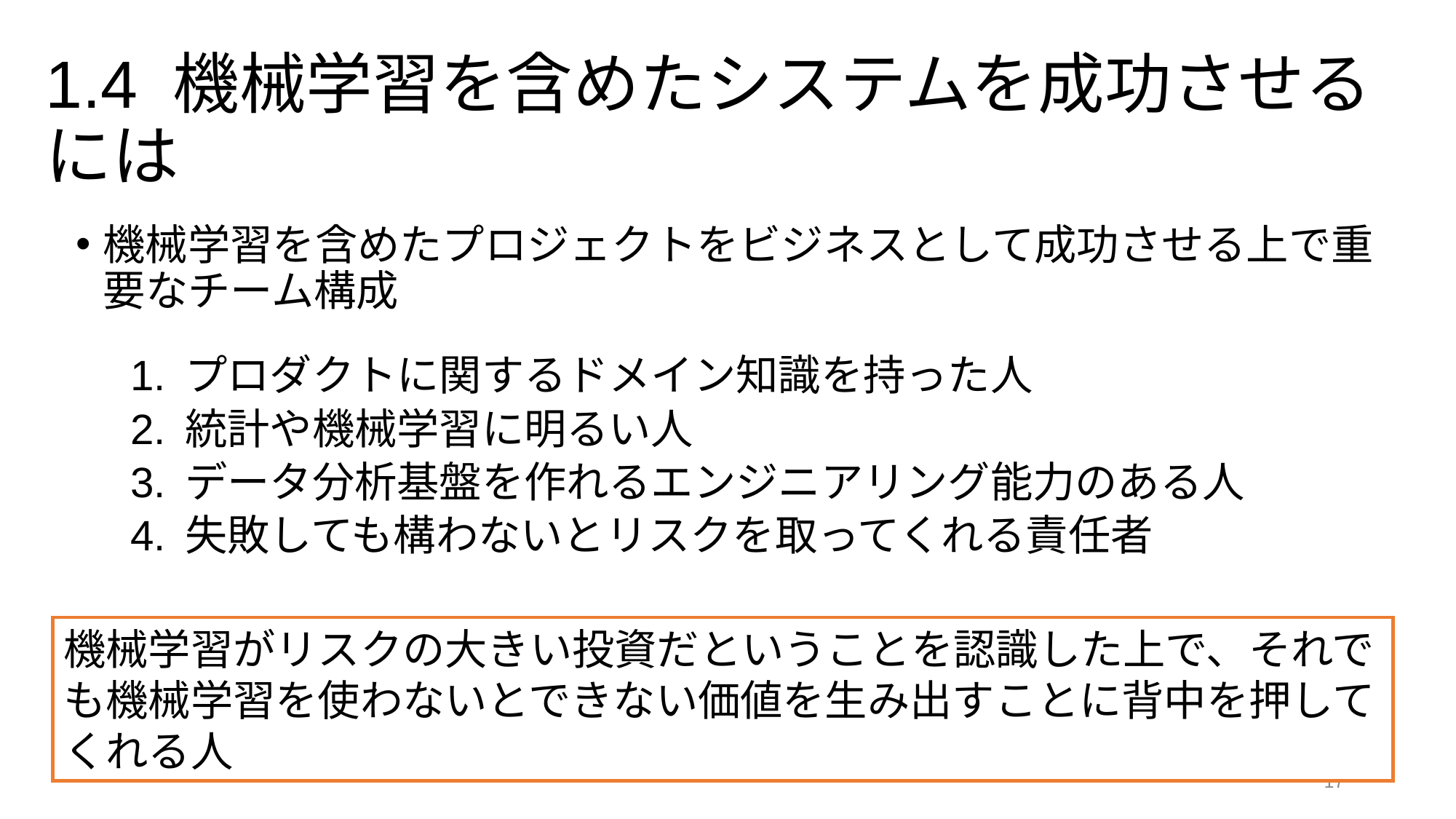

# 1.4 機械学習を含めたシステムを成功させるには
機械学習を含めたプロジェクトをビジネスとして成功させる上で重要なチーム構成

プロダクトに関するドメイン知識を持った人
統計や機械学習に明るい人
データ分析基盤を作れるエンジニアリング能力のある人
失敗しても構わないとリスクを取ってくれる責任者

機械学習がリスクの大きい投資だということを認識した上で、それでも機械学習を使わないとできない価値を生み出すことに背中を押してくれる人
17